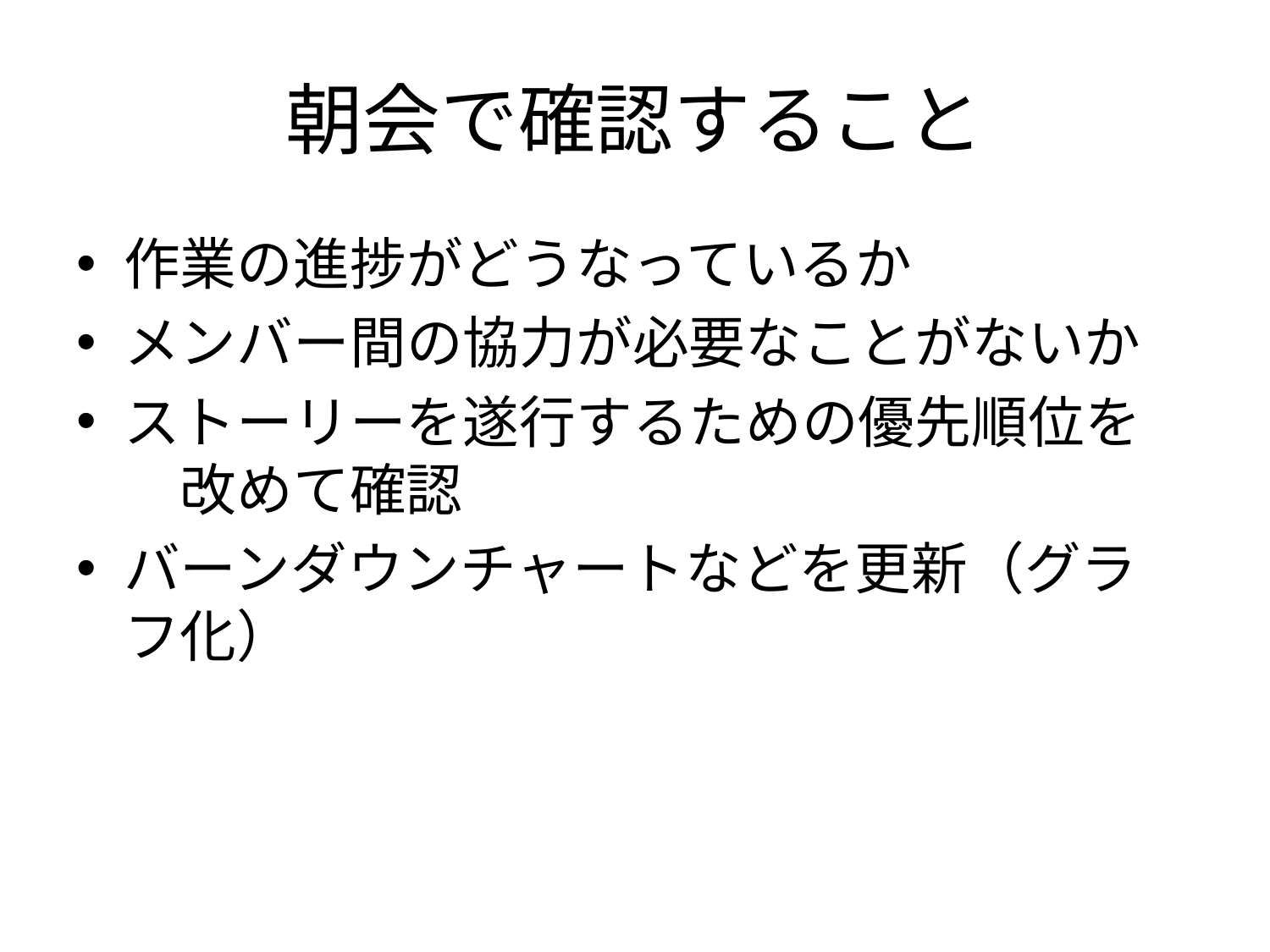

# 朝会で確認すること
作業の進捗がどうなっているか
メンバー間の協力が必要なことがないか
ストーリーを遂行するための優先順位を
　改めて確認
バーンダウンチャートなどを更新（グラフ化）